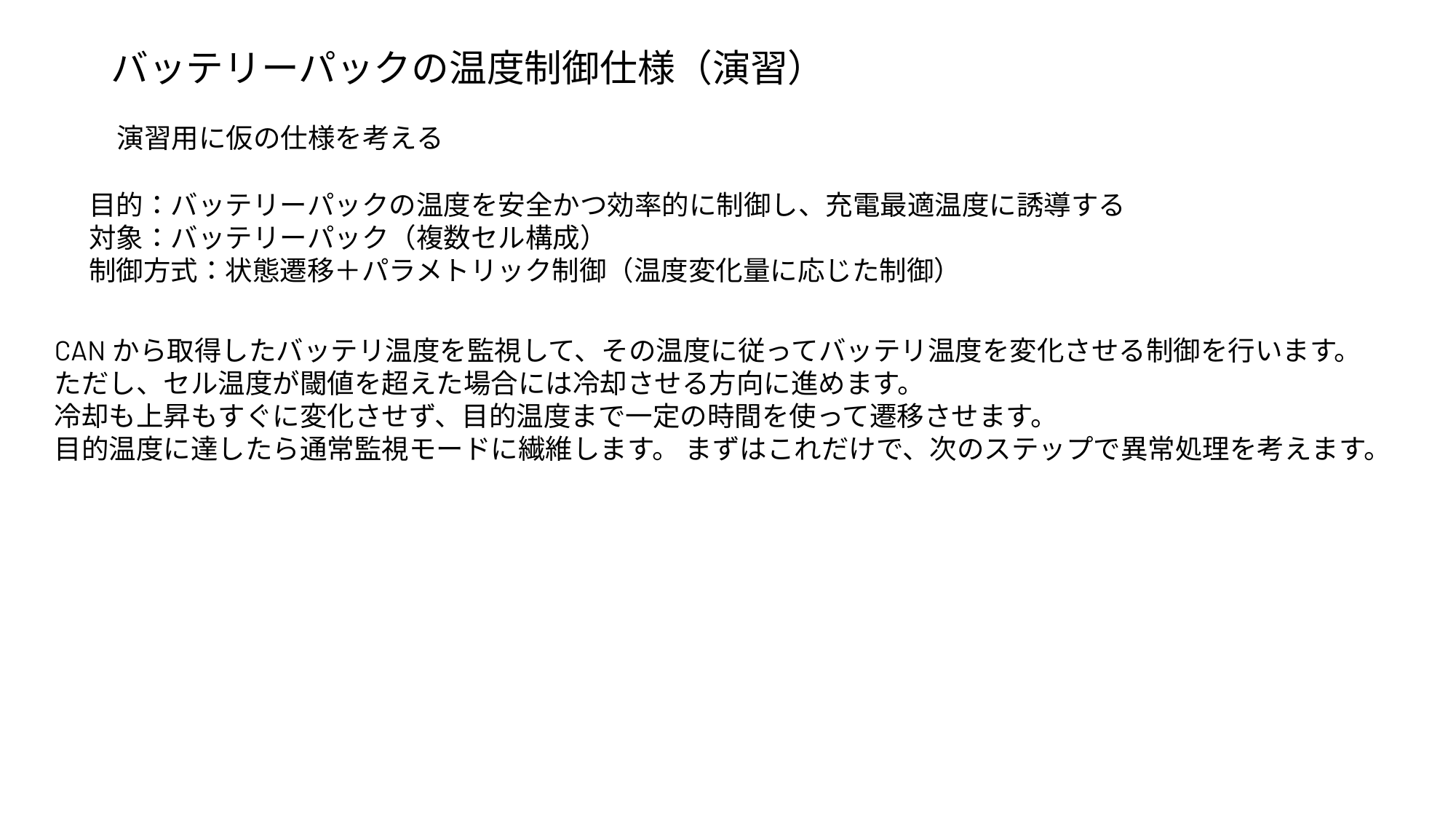

# バッテリーパックの温度制御仕様（演習）
演習用に仮の仕様を考える
目的：バッテリーパックの温度を安全かつ効率的に制御し、充電最適温度に誘導する
対象：バッテリーパック（複数セル構成）
制御方式：状態遷移＋パラメトリック制御（温度変化量に応じた制御）
CANから取得したバッテリ温度を監視して、その温度に従ってバッテリ温度を変化させる制御を行います。
ただし、セル温度が閾値を超えた場合には冷却させる方向に進めます。
冷却も上昇もすぐに変化させず、目的温度まで一定の時間を使って遷移させます。
目的温度に達したら通常監視モードに繊維します。 まずはこれだけで、次のステップで異常処理を考えます。